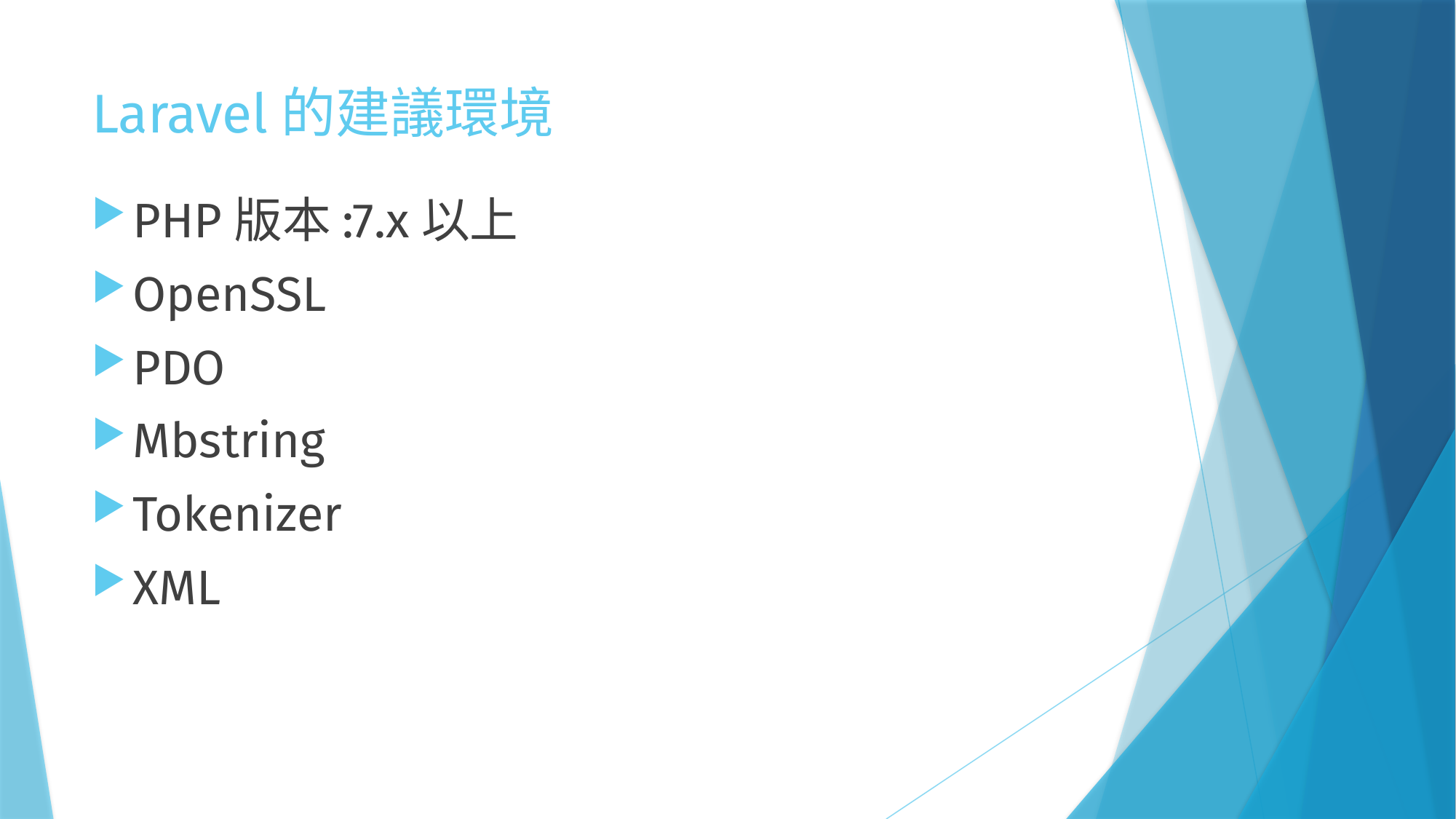

# Laravel的建議環境
PHP版本:7.x以上
OpenSSL
PDO
Mbstring
Tokenizer
XML